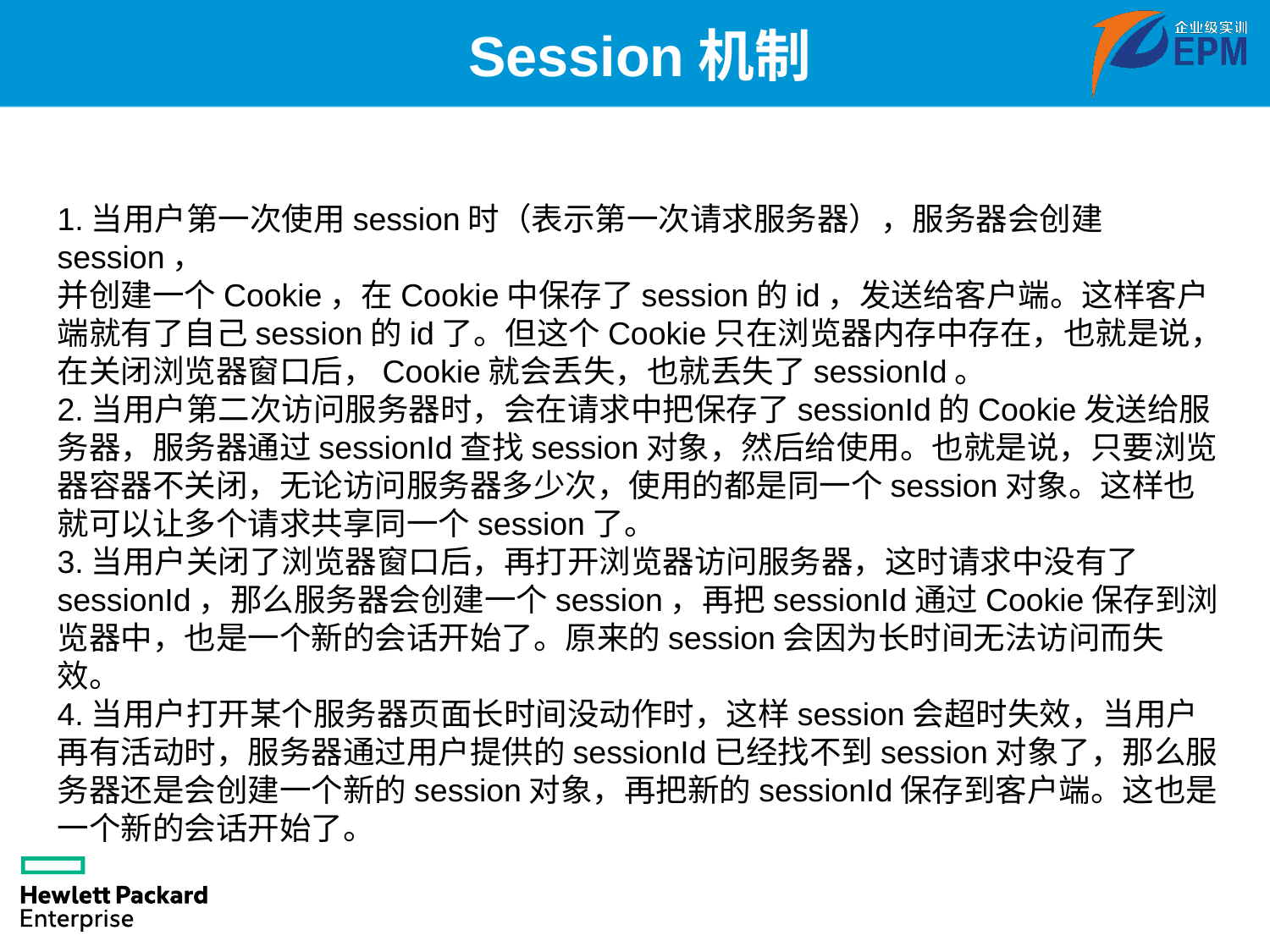

# Session机制
1.当用户第一次使用session时（表示第一次请求服务器），服务器会创建session，
并创建一个Cookie，在Cookie中保存了session的id，发送给客户端。这样客户端就有了自己session的id了。但这个Cookie只在浏览器内存中存在，也就是说，在关闭浏览器窗口后，Cookie就会丢失，也就丢失了sessionId。
2.当用户第二次访问服务器时，会在请求中把保存了sessionId的Cookie发送给服务器，服务器通过sessionId查找session对象，然后给使用。也就是说，只要浏览器容器不关闭，无论访问服务器多少次，使用的都是同一个session对象。这样也就可以让多个请求共享同一个session了。
3.当用户关闭了浏览器窗口后，再打开浏览器访问服务器，这时请求中没有了sessionId，那么服务器会创建一个session，再把sessionId通过Cookie保存到浏览器中，也是一个新的会话开始了。原来的session会因为长时间无法访问而失效。
4.当用户打开某个服务器页面长时间没动作时，这样session会超时失效，当用户再有活动时，服务器通过用户提供的sessionId已经找不到session对象了，那么服务器还是会创建一个新的session对象，再把新的sessionId保存到客户端。这也是一个新的会话开始了。